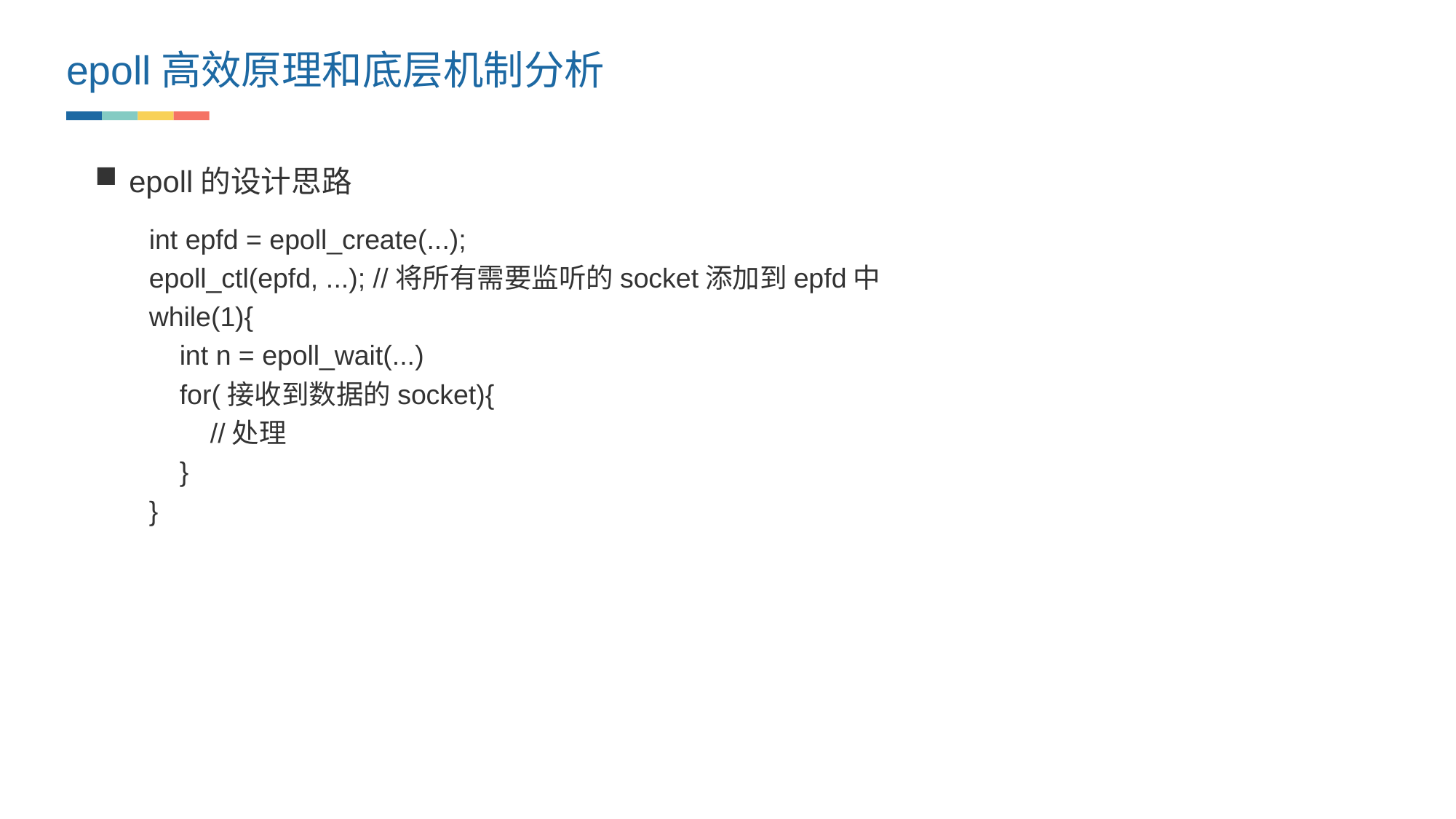

epoll高效原理和底层机制分析

epoll的设计思路
int epfd = epoll_create(...);
epoll_ctl(epfd, ...); //将所有需要监听的socket添加到epfd中
while(1){
    int n = epoll_wait(...)
    for(接收到数据的socket){
        //处理
    }
}